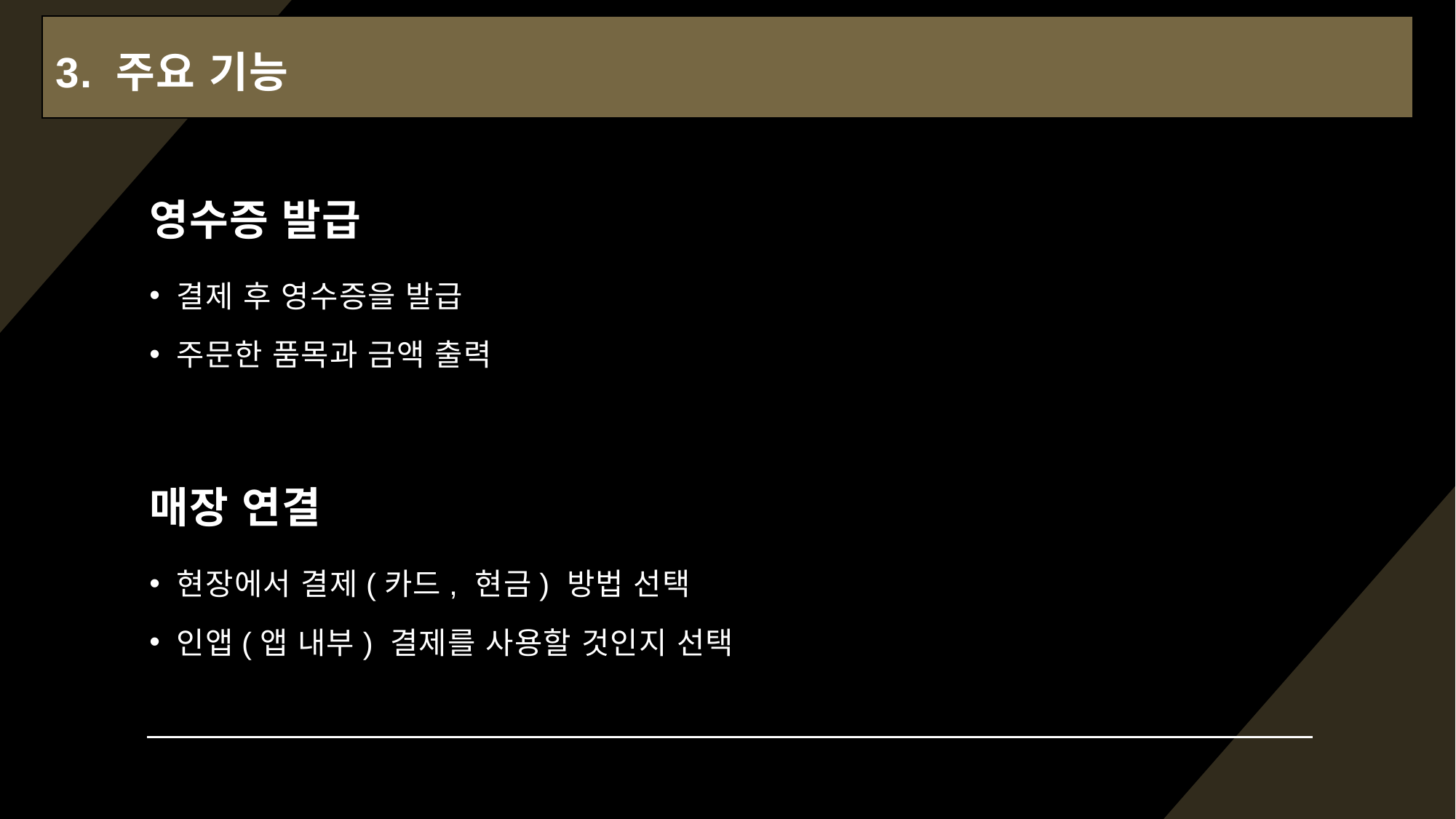

3. 주요 기능
# 영수증 발급
결제 후 영수증을 발급
주문한 품목과 금액 출력
매장 연결
현장에서 결제(카드, 현금) 방법 선택
인앱(앱 내부) 결제를 사용할 것인지 선택